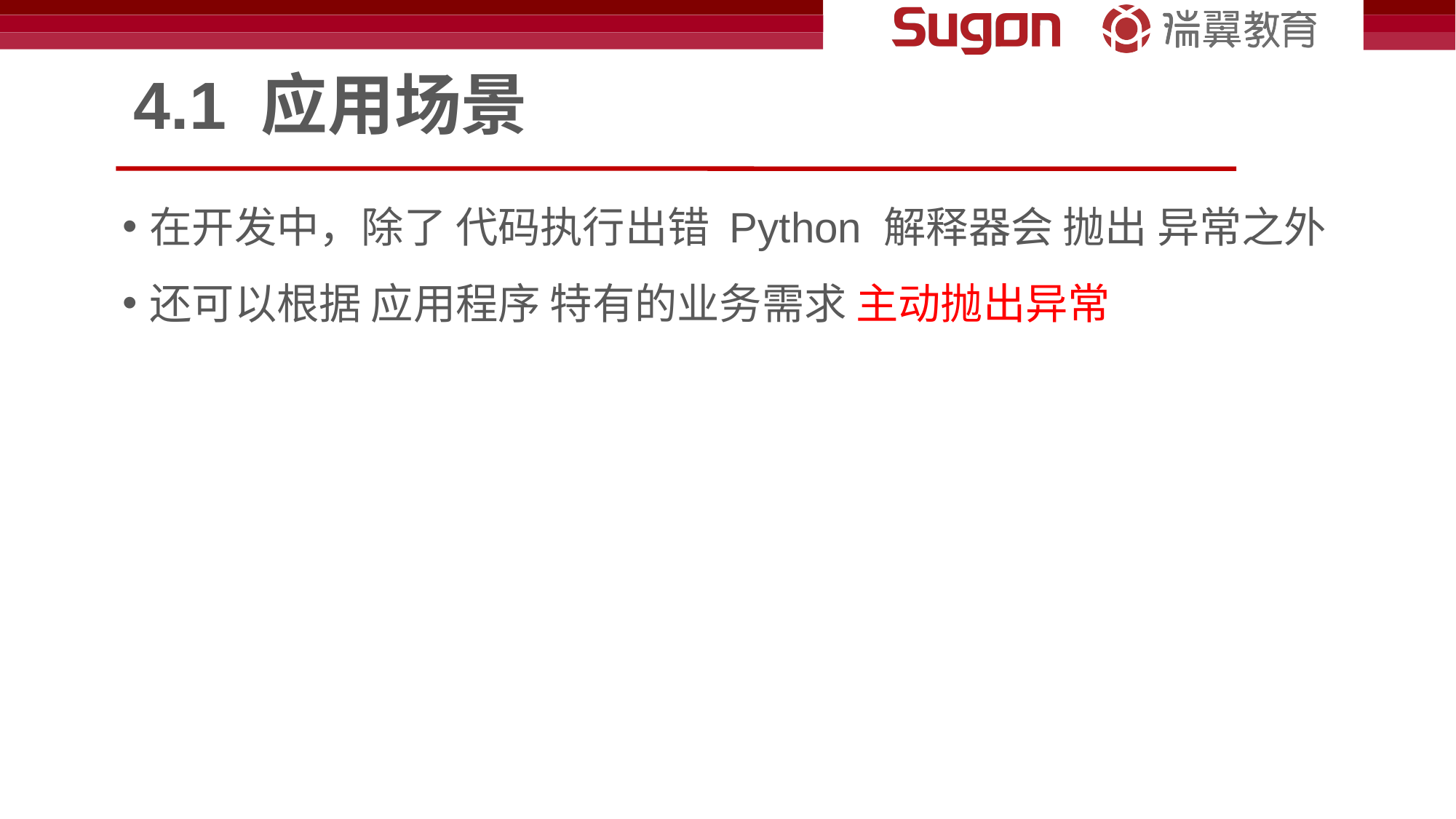

# 4.1 应用场景
在开发中，除了 代码执行出错 Python 解释器会 抛出 异常之外
还可以根据 应用程序 特有的业务需求 主动抛出异常